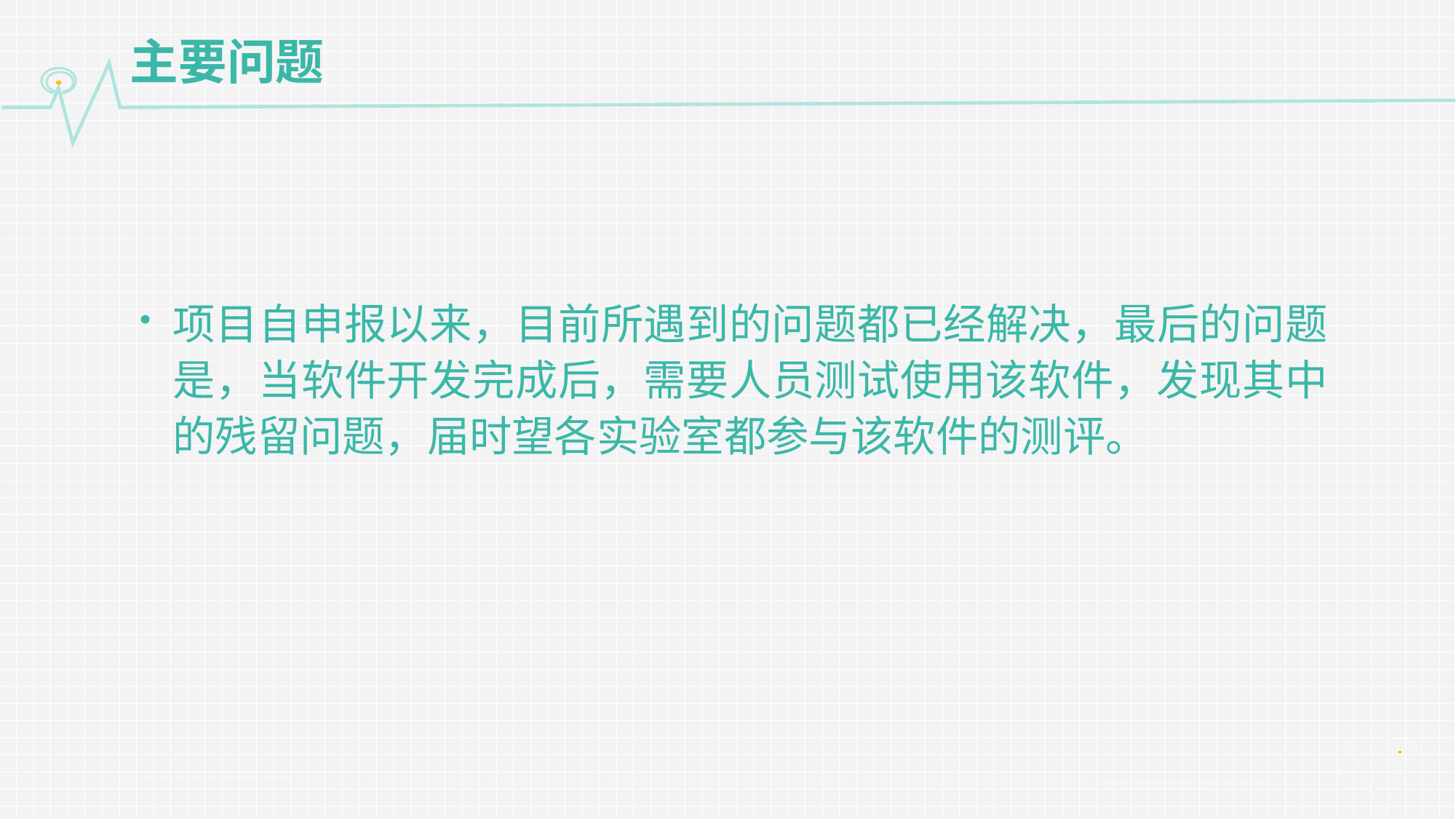

# 主要问题
项目自申报以来，目前所遇到的问题都已经解决，最后的问题是，当软件开发完成后，需要人员测试使用该软件，发现其中的残留问题，届时望各实验室都参与该软件的测评。